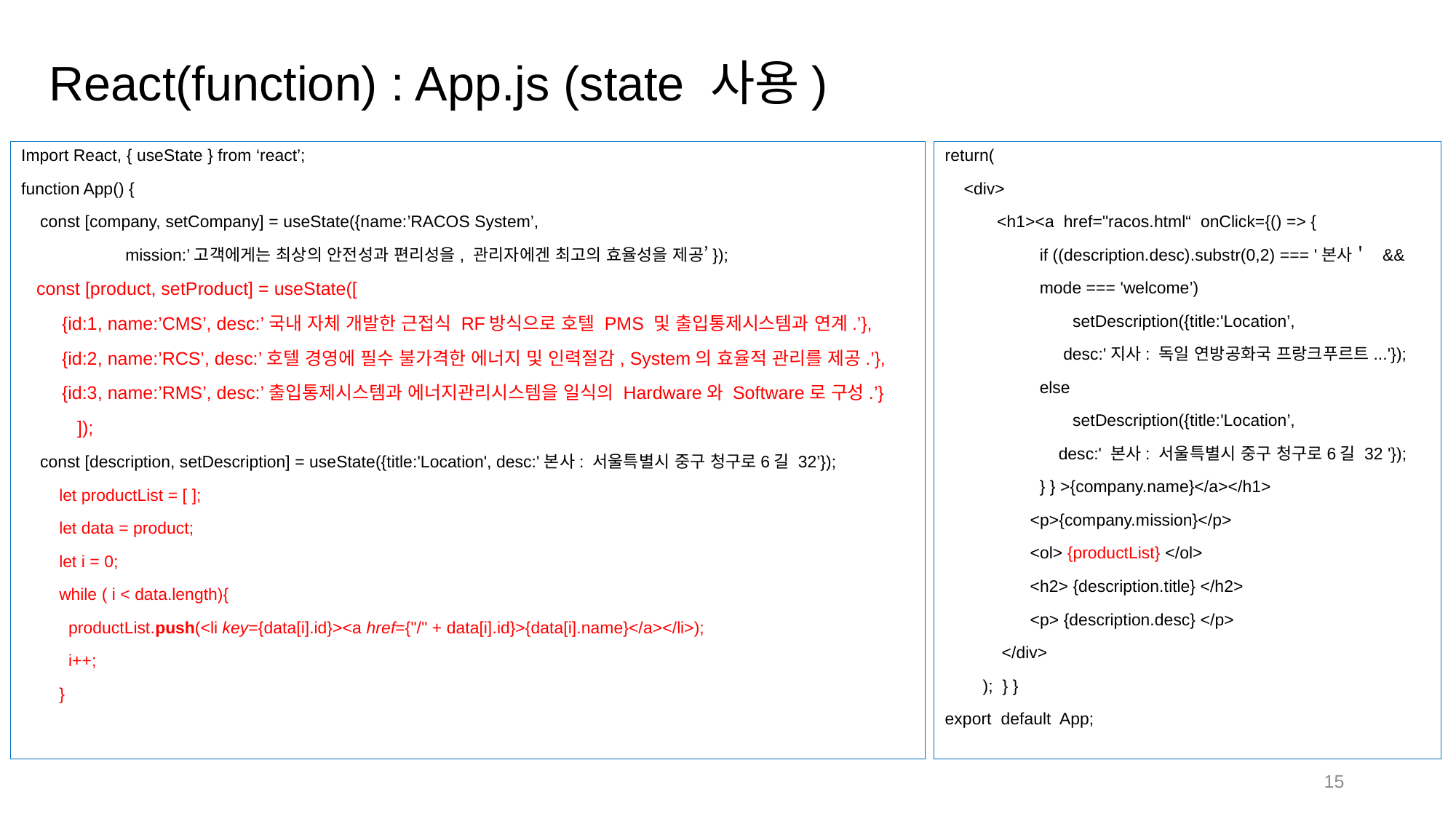

# React(function) : App.js (state 사용)
Import React, { useState } from ‘react’;
function App() {
    const [company, setCompany] = useState({name:’RACOS System’,
                      mission:’고객에게는 최상의 안전성과 편리성을, 관리자에겐 최고의 효율성을 제공’});
   const [product, setProduct] = useState([
        {id:1, name:’CMS’, desc:’국내 자체 개발한 근접식 RF방식으로 호텔 PMS 및 출입통제시스템과 연계.’},
        {id:2, name:’RCS’, desc:’호텔 경영에 필수 불가격한 에너지 및 인력절감, System의 효율적 관리를 제공.’},
        {id:3, name:’RMS’, desc:’출입통제시스템과 에너지관리시스템을 일식의 Hardware와 Software로 구성.’}
           ]);
    const [description, setDescription] = useState({title:'Location', desc:'본사: 서울특별시 중구 청구로6길 32’});
        let productList = [ ];
        let data = product;
        let i = 0;
        while ( i < data.length){
          productList.push(<li key={data[i].id}><a href={"/" + data[i].id}>{data[i].name}</a></li>);
          i++;
        }
return(
    <div>
           <h1><a  href="racos.html“  onClick={() => {
                    if ((description.desc).substr(0,2) === '본사＇  &&
                    mode === 'welcome’)
                           setDescription({title:'Location’,
                         desc:'지사: 독일 연방공화국 프랑크푸르트...'});
                    else
                           setDescription({title:'Location’,
                        desc:' 본사: 서울특별시 중구 청구로6길 32 '});
                    } } >{company.name}</a></h1>
                  <p>{company.mission}</p>
                  <ol> {productList} </ol>
                  <h2> {description.title} </h2>
                  <p> {description.desc} </p>
            </div>
        );  } }
export  default  App;
15